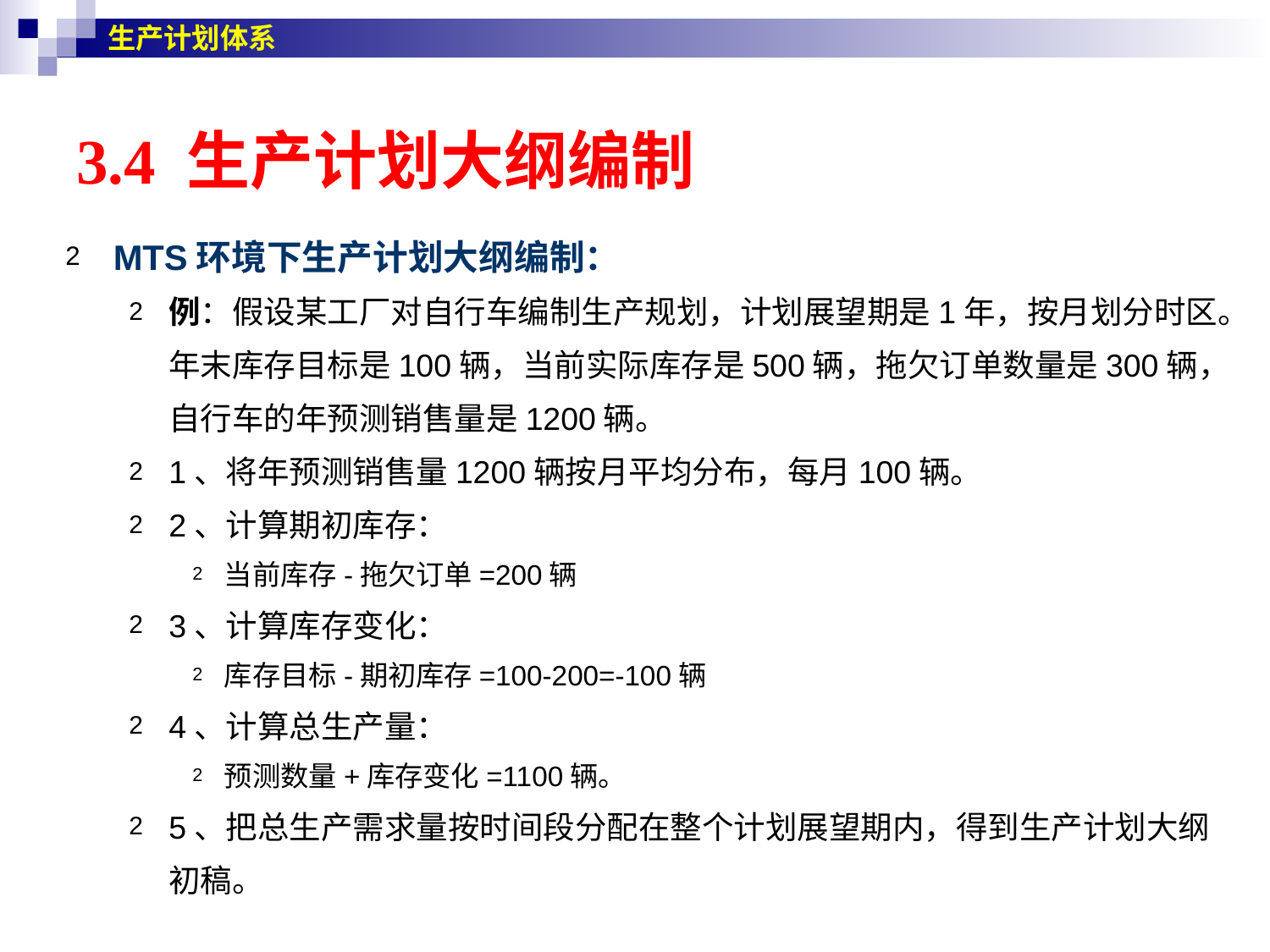

生产计划体系
# 3.4 生产计划大纲编制
MTS环境下生产计划大纲编制：
例：假设某工厂对自行车编制生产规划，计划展望期是1年，按月划分时区。年末库存目标是100辆，当前实际库存是500辆，拖欠订单数量是300辆，自行车的年预测销售量是1200辆。
1、将年预测销售量1200辆按月平均分布，每月100辆。
2、计算期初库存：
当前库存-拖欠订单=200辆
3、计算库存变化：
库存目标-期初库存=100-200=-100辆
4、计算总生产量：
预测数量+库存变化=1100辆。
5、把总生产需求量按时间段分配在整个计划展望期内，得到生产计划大纲初稿。